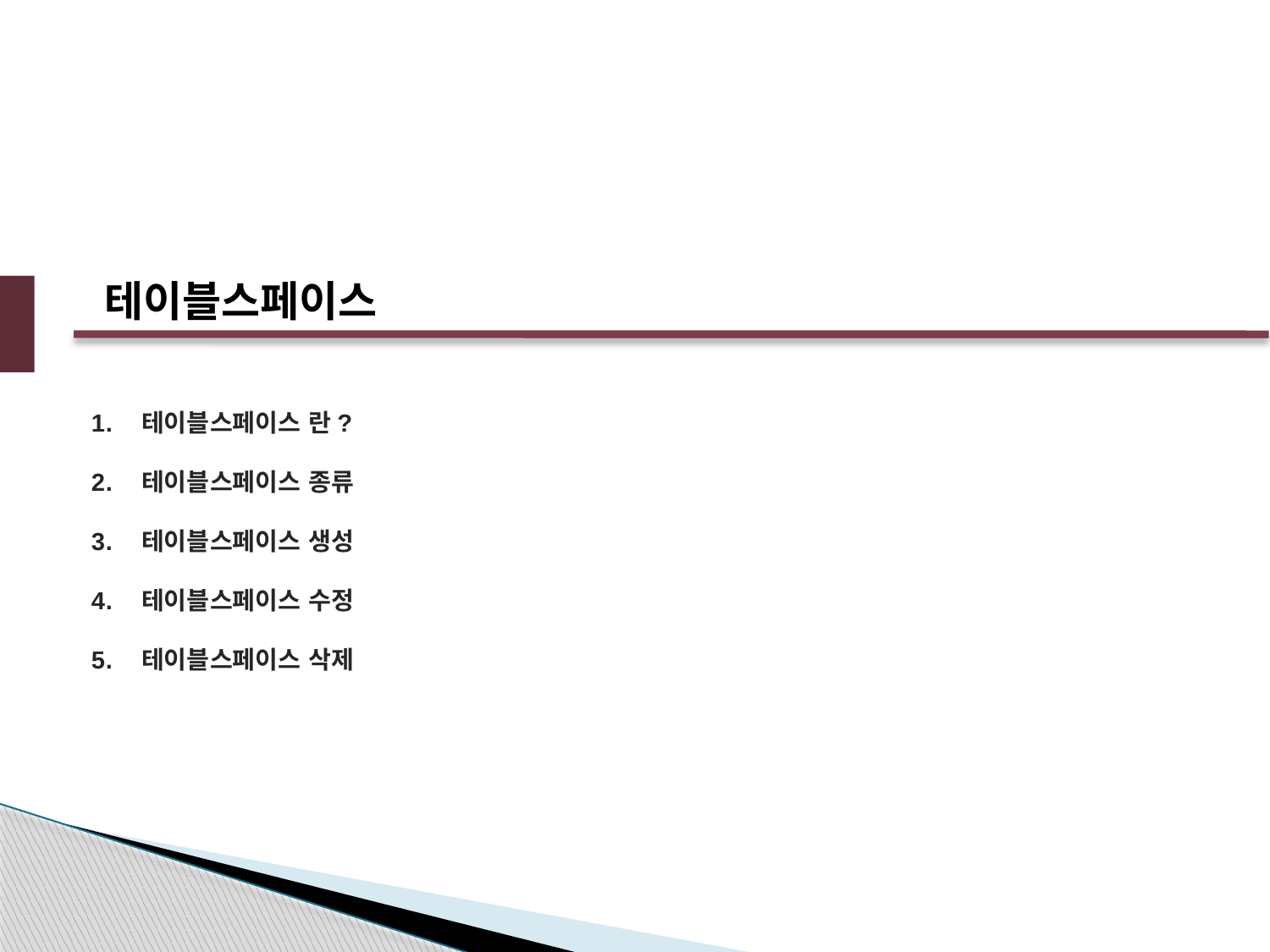

테이블스페이스

테이블스페이스 란?
테이블스페이스 종류
테이블스페이스 생성
테이블스페이스 수정
테이블스페이스 삭제